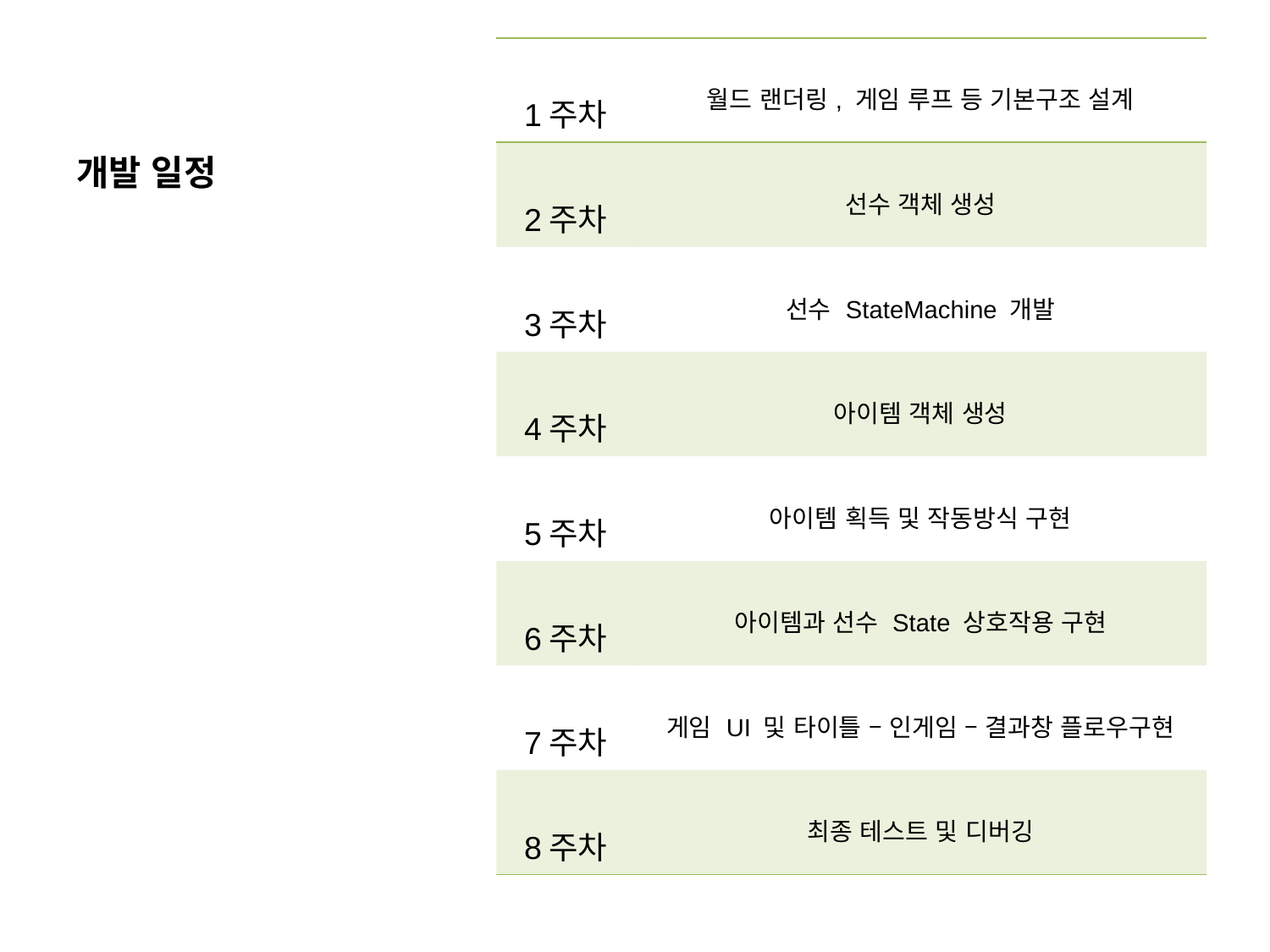

# 개발 일정
| 1주차 | 월드 랜더링, 게임 루프 등 기본구조 설계 |
| --- | --- |
| 2주차 | 선수 객체 생성 |
| 3주차 | 선수 StateMachine 개발 |
| 4주차 | 아이템 객체 생성 |
| 5주차 | 아이템 획득 및 작동방식 구현 |
| 6주차 | 아이템과 선수 State 상호작용 구현 |
| 7주차 | 게임 UI 및 타이틀 – 인게임 – 결과창 플로우구현 |
| 8주차 | 최종 테스트 및 디버깅 |